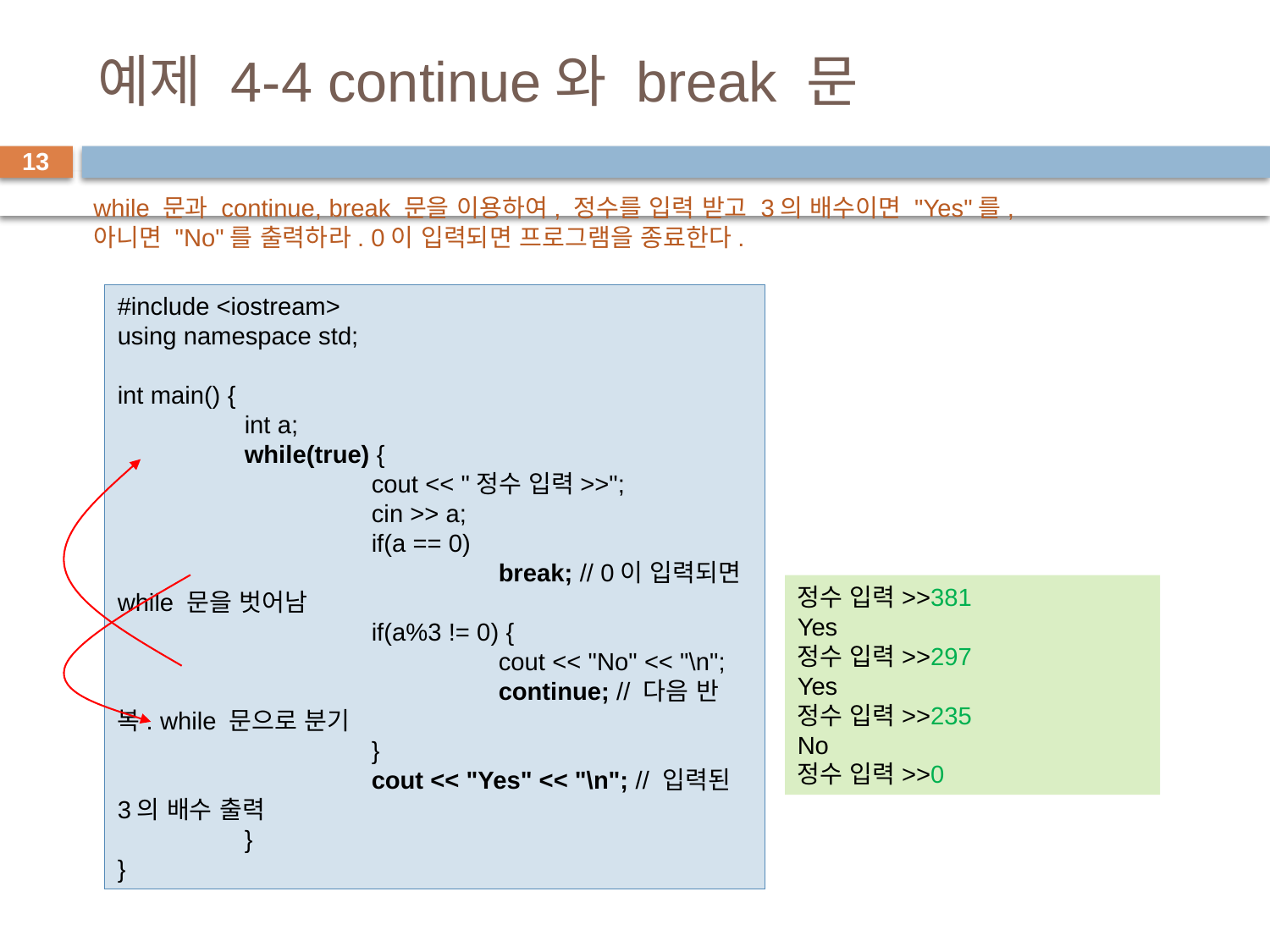

# 예제 4-4 continue와 break 문
13
while 문과 continue, break 문을 이용하여, 정수를 입력 받고 3의 배수이면 "Yes"를, 아니면 "No"를 출력하라. 0이 입력되면 프로그램을 종료한다.
#include <iostream>
using namespace std;

int main() {
	int a;
	while(true) {
		cout << "정수 입력>>";
		cin >> a;
		if(a == 0)
			break; // 0이 입력되면 while 문을 벗어남
		if(a%3 != 0) {
			cout << "No" << "\n";
			continue; // 다음 반복. while 문으로 분기
		}
		cout << "Yes" << "\n"; // 입력된 3의 배수 출력
	}
}

정수 입력>>381
Yes
정수 입력>>297
Yes
정수 입력>>235
No
정수 입력>>0